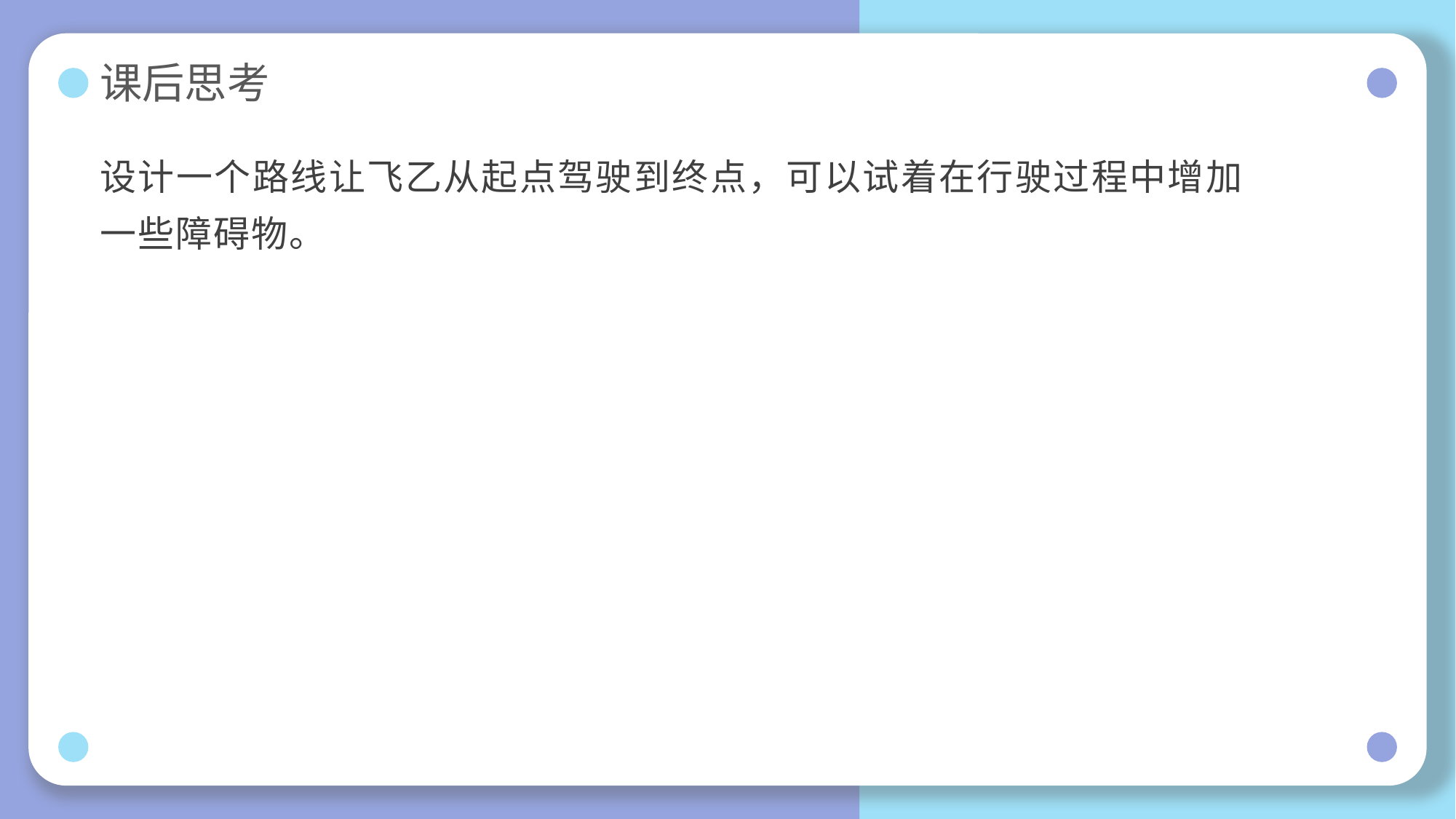

# 课后思考
设计一个路线让飞乙从起点驾驶到终点，可以试着在行驶过程中增加一些障碍物。